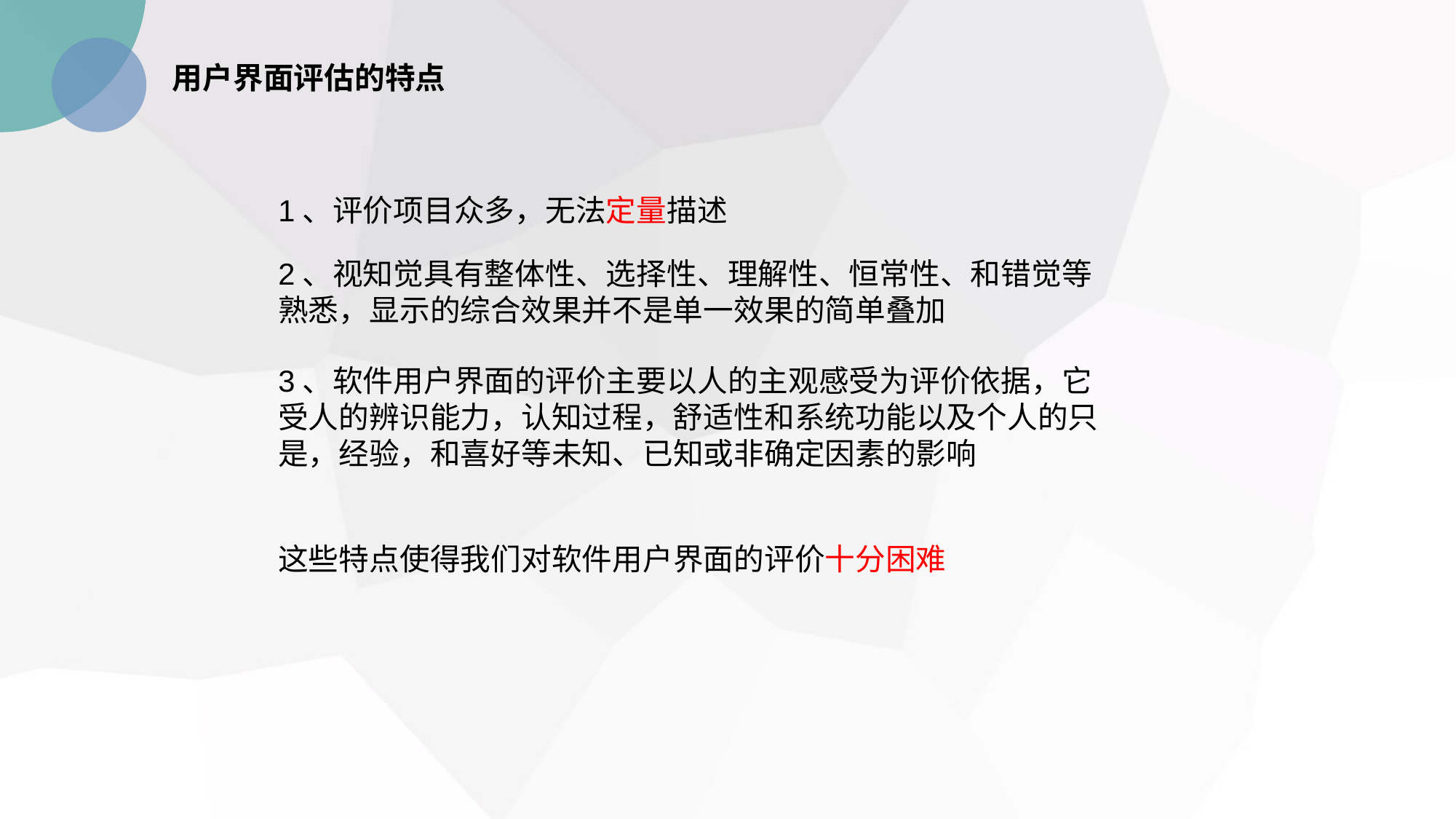

用户界面评估的特点
1、评价项目众多，无法定量描述
2、视知觉具有整体性、选择性、理解性、恒常性、和错觉等熟悉，显示的综合效果并不是单一效果的简单叠加
3、软件用户界面的评价主要以人的主观感受为评价依据，它受人的辨识能力，认知过程，舒适性和系统功能以及个人的只是，经验，和喜好等未知、已知或非确定因素的影响
这些特点使得我们对软件用户界面的评价十分困难